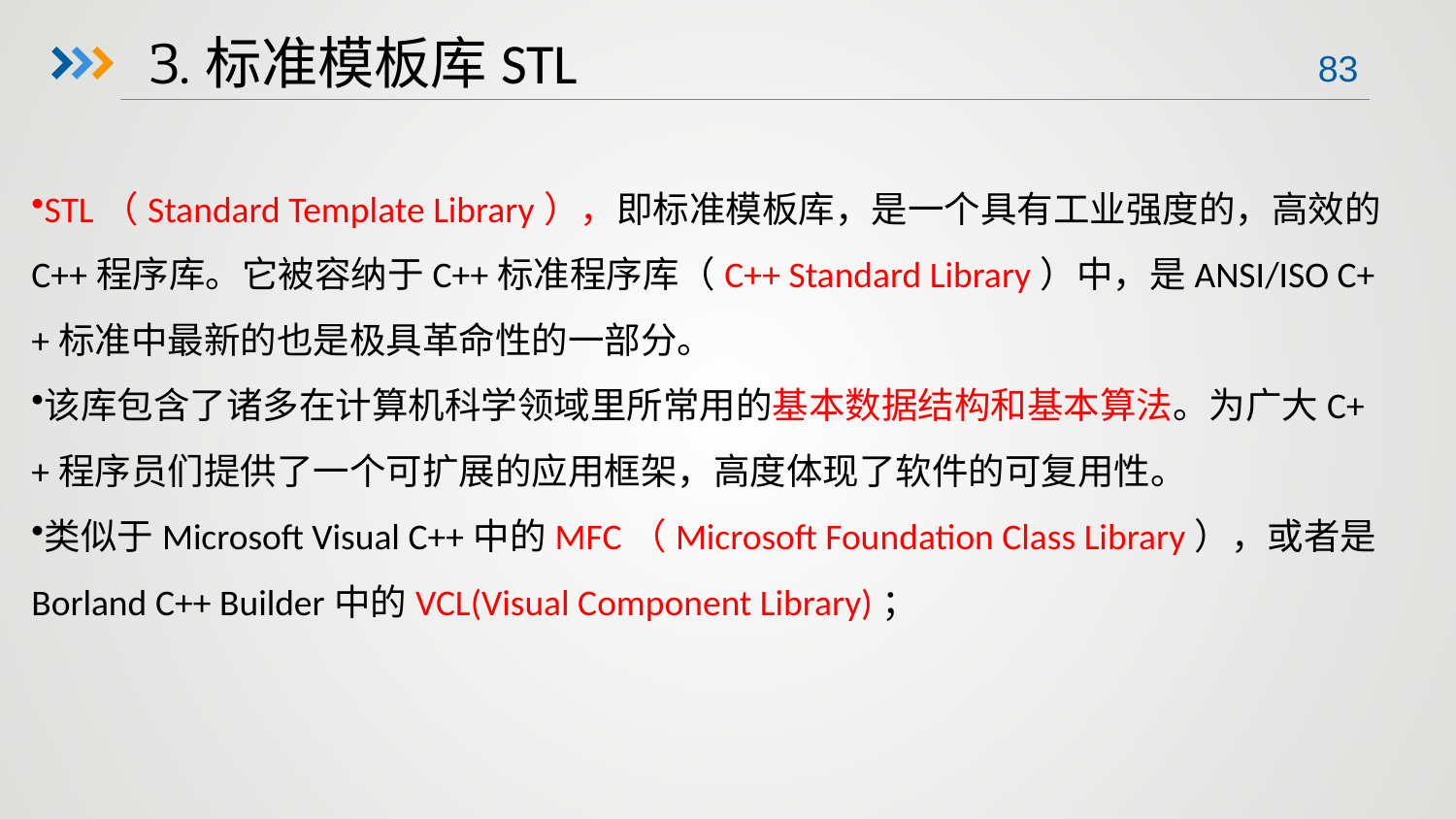

3.标准模板库STL
STL（Standard Template Library），即标准模板库，是一个具有工业强度的，高效的C++程序库。它被容纳于C++标准程序库（C++ Standard Library）中，是ANSI/ISO C++标准中最新的也是极具革命性的一部分。
该库包含了诸多在计算机科学领域里所常用的基本数据结构和基本算法。为广大C++程序员们提供了一个可扩展的应用框架，高度体现了软件的可复用性。
类似于Microsoft Visual C++中的MFC（Microsoft Foundation Class Library），或者是Borland C++ Builder中的VCL(Visual Component Library)；